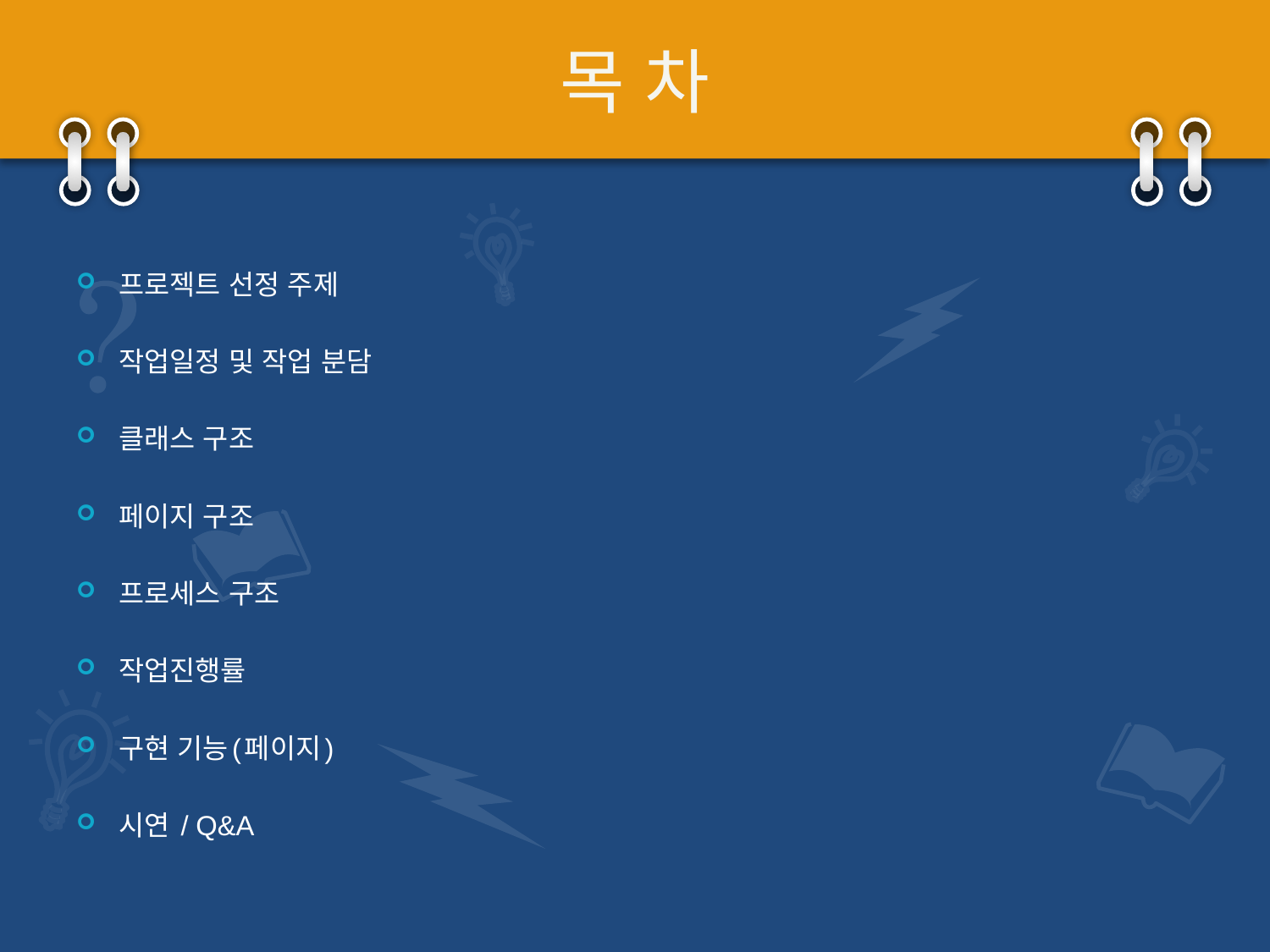

# 목 차

프로젝트 선정 주제

작업일정 및 작업 분담

클래스 구조

페이지 구조

프로세스 구조

작업진행률

구현 기능(페이지)

시연 / Q&A